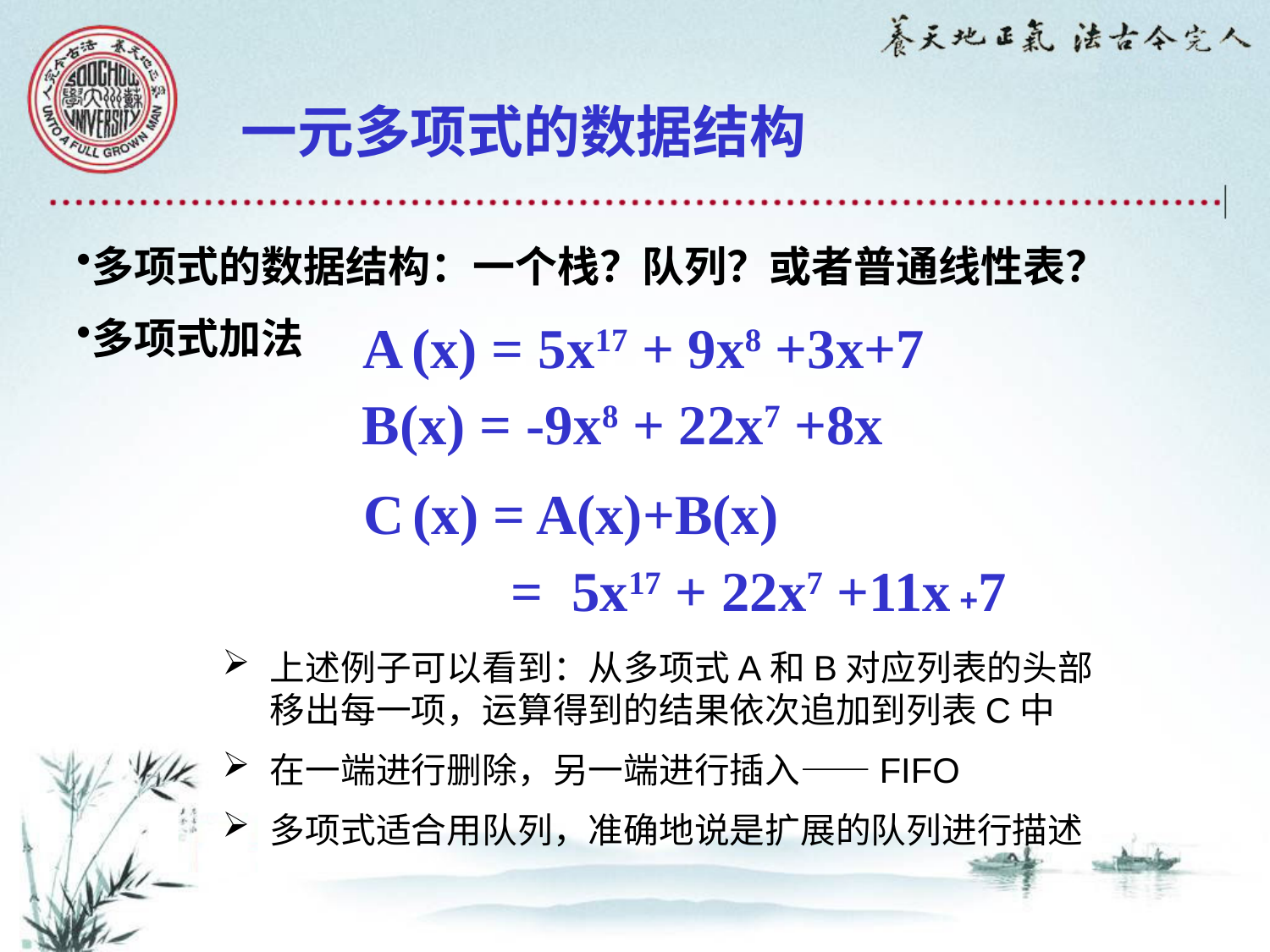

一元多项式的数据结构
多项式的数据结构：一个栈？队列？或者普通线性表？
多项式加法
 A (x) = 5x17 + 9x8 +3x+7
 B(x) = -9x8 + 22x7 +8x
 C (x) = A(x)+B(x)
	  =  5x17 + 22x7 +11x +7
上述例子可以看到：从多项式A和B对应列表的头部移出每一项，运算得到的结果依次追加到列表C中
在一端进行删除，另一端进行插入——FIFO
多项式适合用队列，准确地说是扩展的队列进行描述